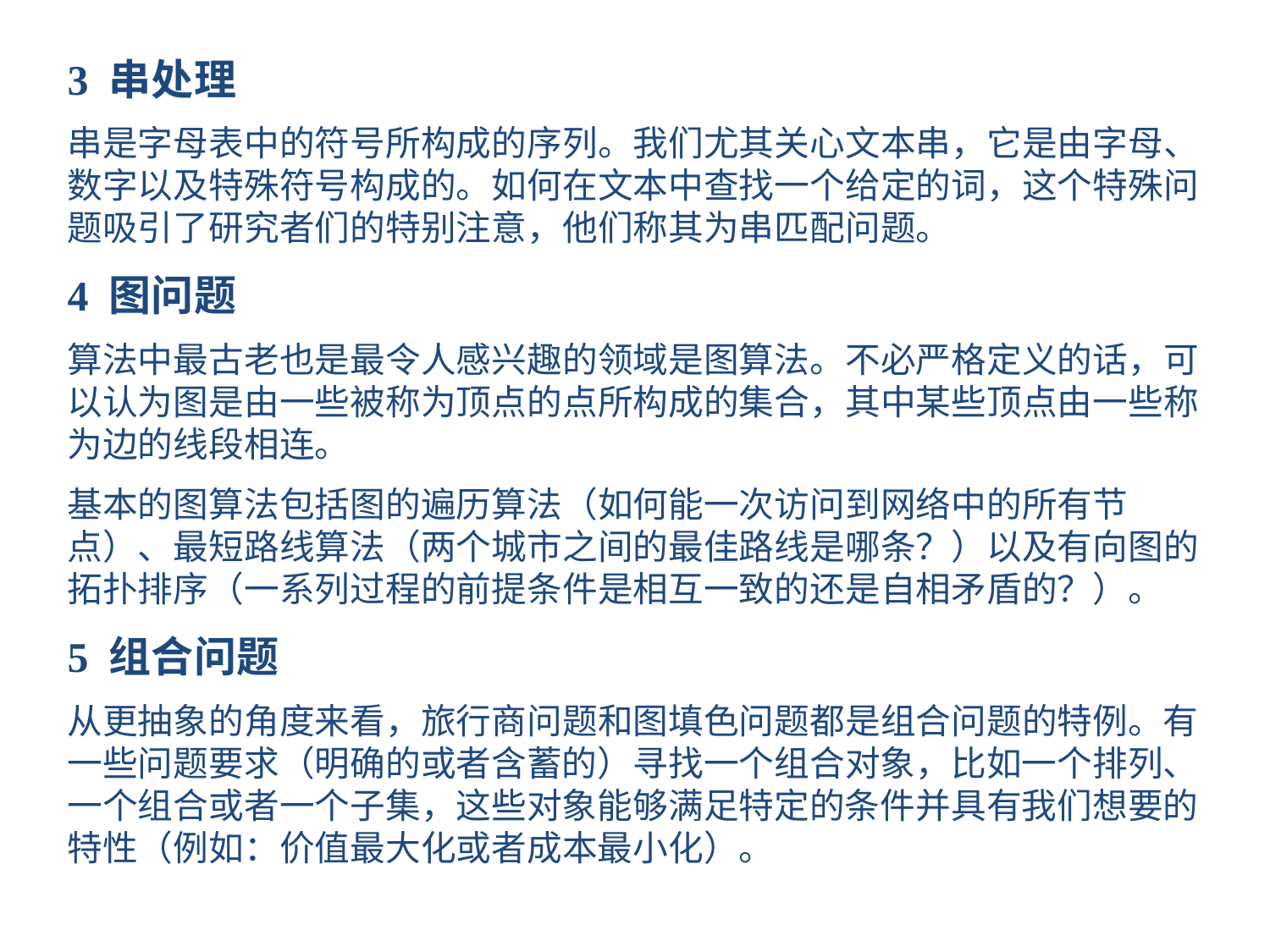

3 串处理
串是字母表中的符号所构成的序列。我们尤其关心文本串，它是由字母、数字以及特殊符号构成的。如何在文本中查找一个给定的词，这个特殊问题吸引了研究者们的特别注意，他们称其为串匹配问题。
4 图问题
算法中最古老也是最令人感兴趣的领域是图算法。不必严格定义的话，可以认为图是由一些被称为顶点的点所构成的集合，其中某些顶点由一些称为边的线段相连。
基本的图算法包括图的遍历算法（如何能一次访问到网络中的所有节点）、最短路线算法（两个城市之间的最佳路线是哪条？）以及有向图的拓扑排序（一系列过程的前提条件是相互一致的还是自相矛盾的？）。
5 组合问题
从更抽象的角度来看，旅行商问题和图填色问题都是组合问题的特例。有一些问题要求（明确的或者含蓄的）寻找一个组合对象，比如一个排列、一个组合或者一个子集，这些对象能够满足特定的条件并具有我们想要的特性（例如：价值最大化或者成本最小化）。